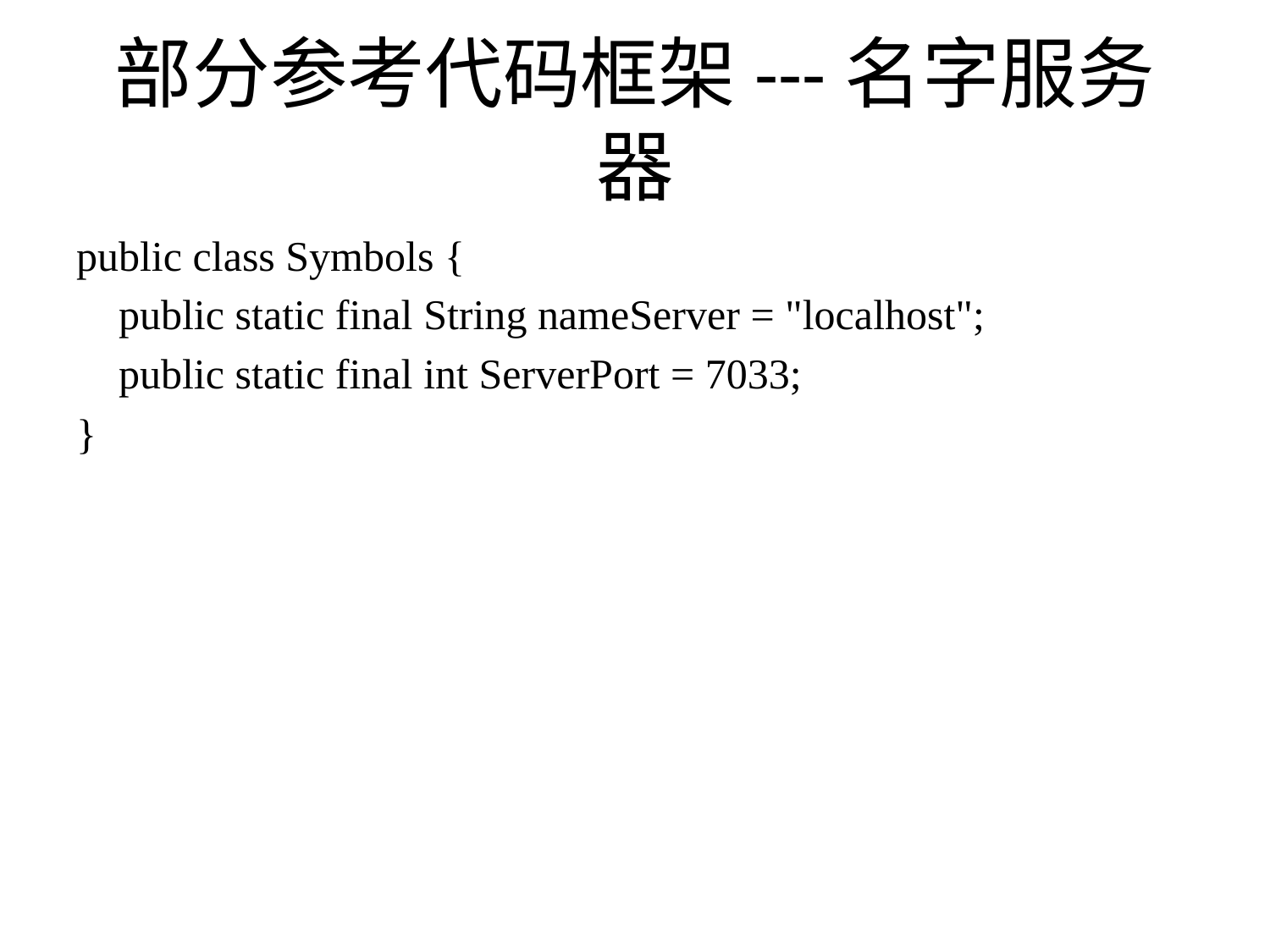

# 部分参考代码框架---名字服务器
public class Symbols {
    public static final String nameServer = "localhost";
    public static final int ServerPort = 7033;
}